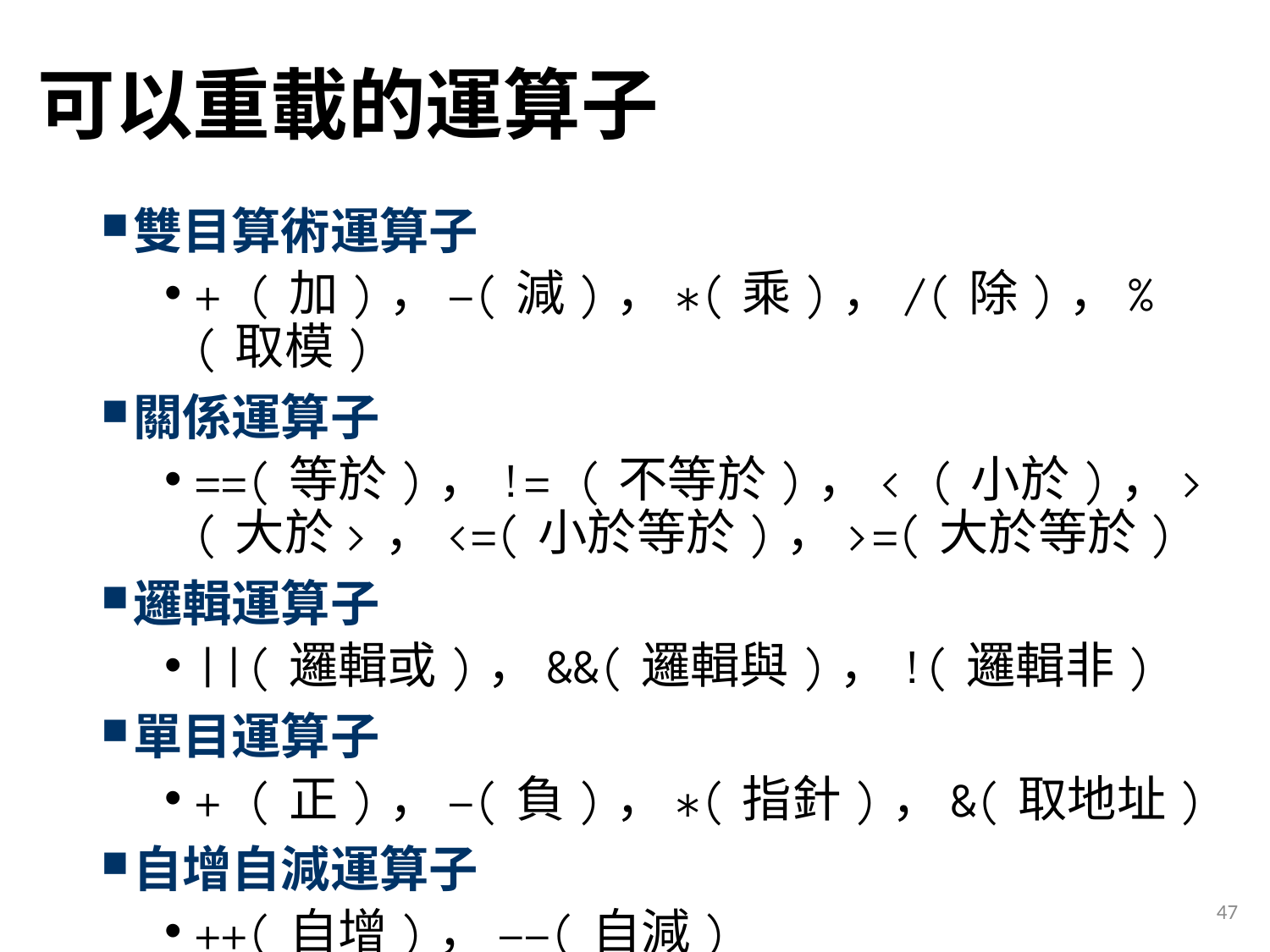

# 可以重載的運算子
雙目算術運算子
+ (加)，-(減)，*(乘)，/(除)，% (取模)
關係運算子
==(等於)，!= (不等於)，< (小於)，> (大於>，<=(小於等於)，>=(大於等於)
邏輯運算子
||(邏輯或)，&&(邏輯與)，!(邏輯非)
單目運算子
+ (正)，-(負)，*(指針)，&(取地址)
自增自減運算子
++(自增)，--(自減)
47